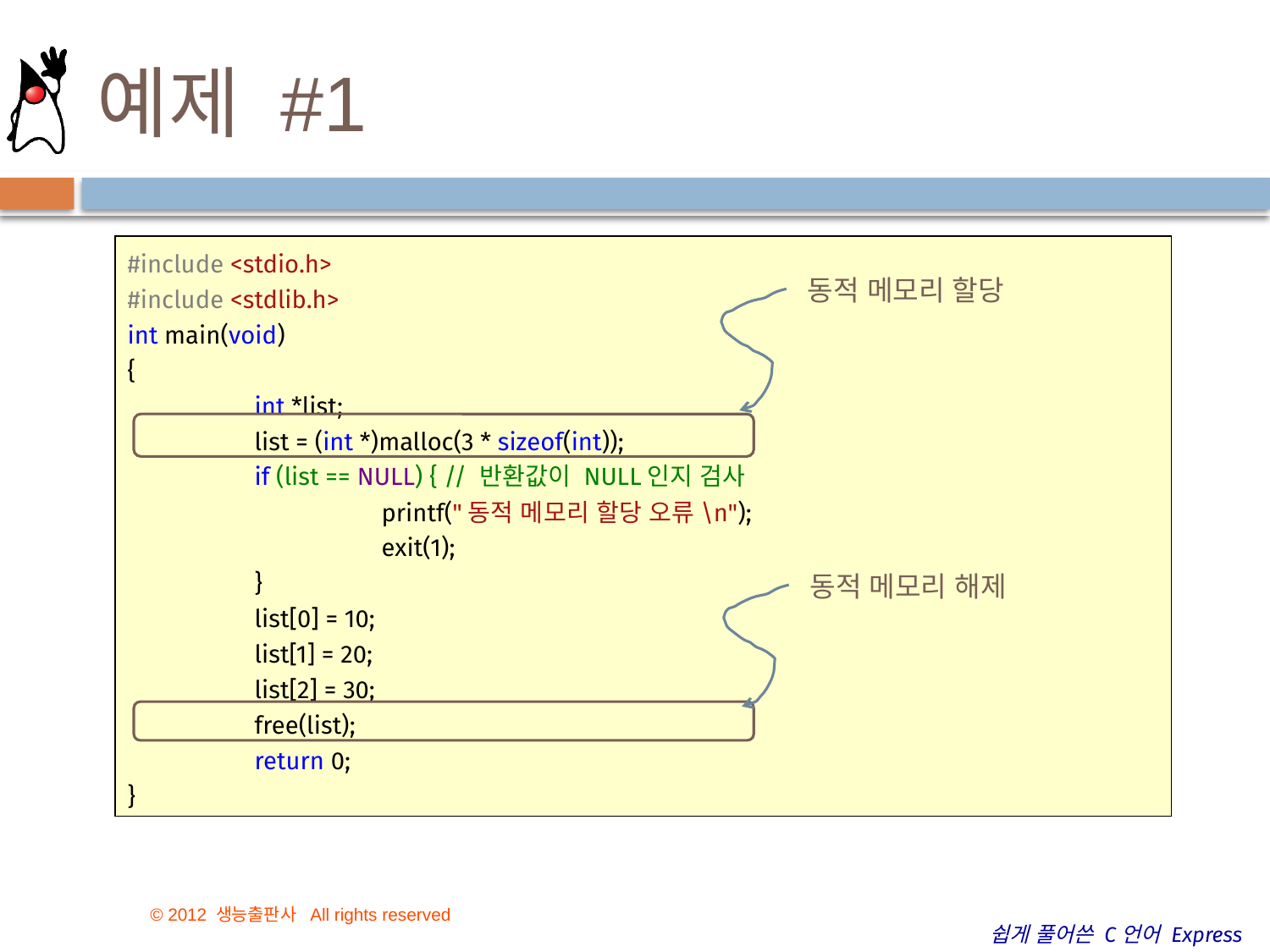

# 예제 #1
#include <stdio.h>
#include <stdlib.h>
int main(void)
{
	int *list;
	list = (int *)malloc(3 * sizeof(int));
	if (list == NULL) { // 반환값이 NULL인지 검사
		printf("동적 메모리 할당 오류\n");
		exit(1);
	}
	list[0] = 10;
	list[1] = 20;
	list[2] = 30;
	free(list);
	return 0;
}
동적 메모리 할당

동적 메모리 해제